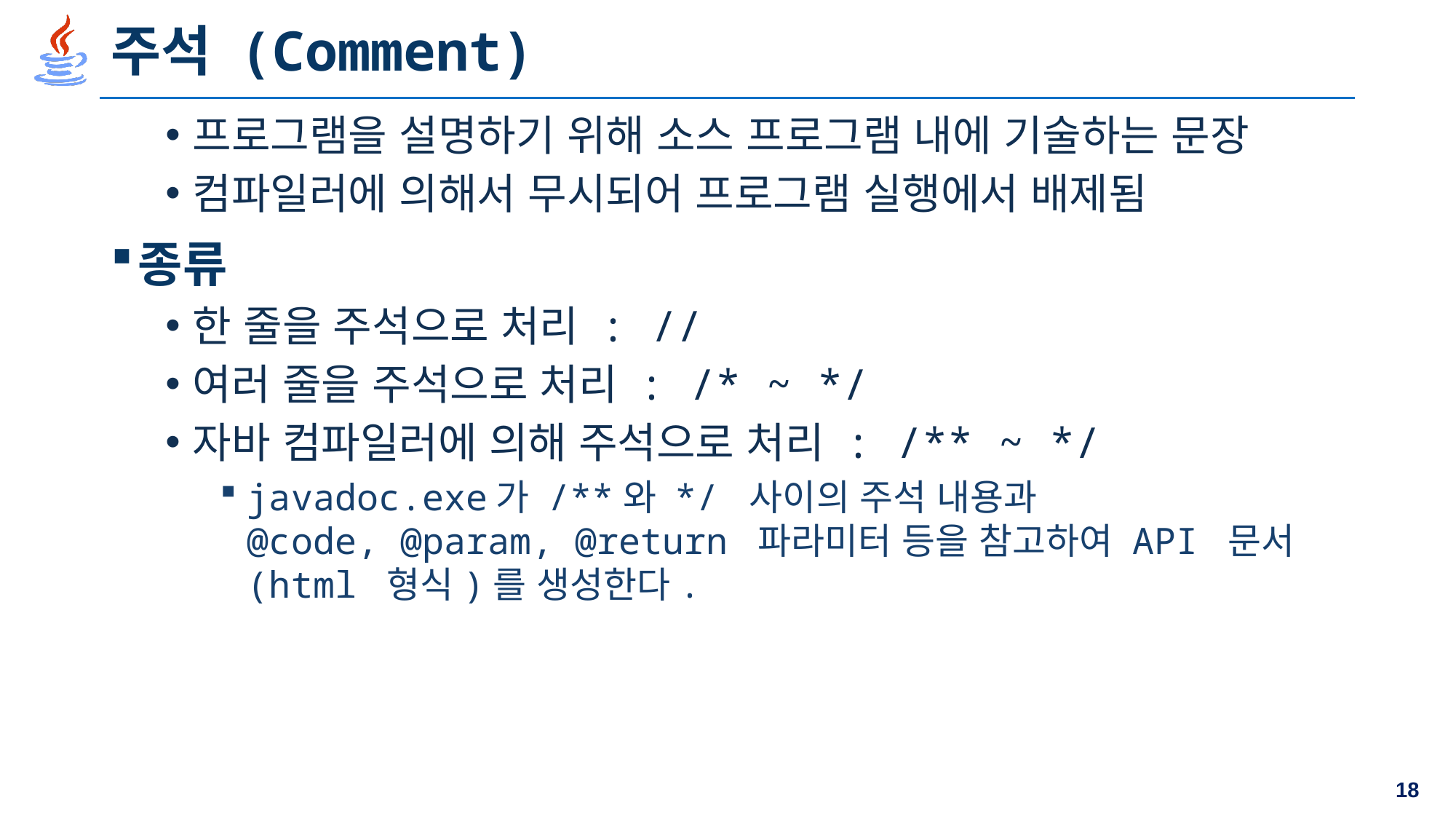

# 주석 (Comment)
프로그램을 설명하기 위해 소스 프로그램 내에 기술하는 문장
컴파일러에 의해서 무시되어 프로그램 실행에서 배제됨
종류
한 줄을 주석으로 처리 : //
여러 줄을 주석으로 처리 : /* ~ */
자바 컴파일러에 의해 주석으로 처리 : /** ~ */
javadoc.exe가 /**와 */ 사이의 주석 내용과
@code, @param, @return 파라미터 등을 참고하여 API 문서(html 형식)를 생성한다.

18